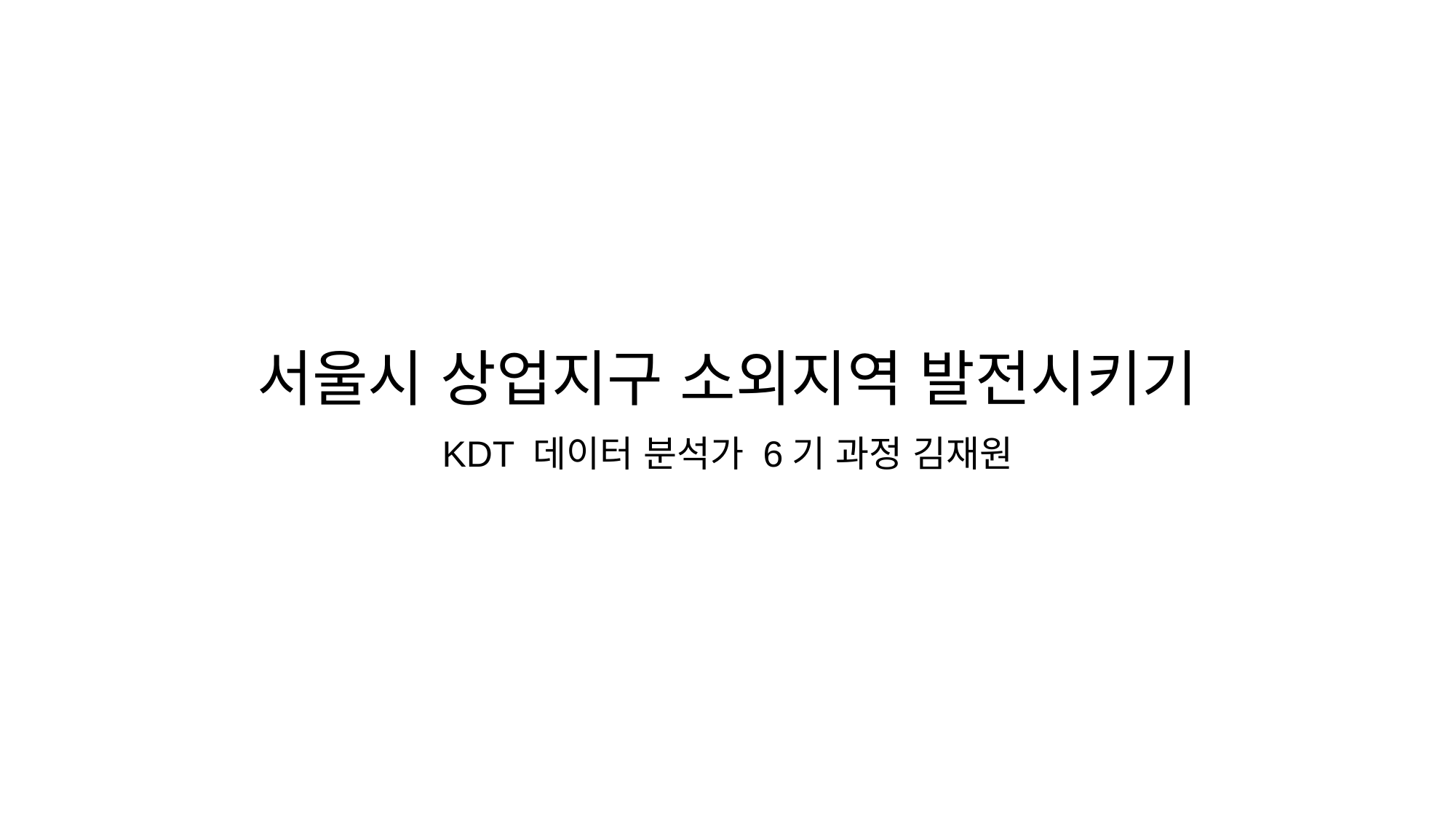

# 서울시 상업지구 소외지역 발전시키기
KDT 데이터 분석가 6기 과정 김재원